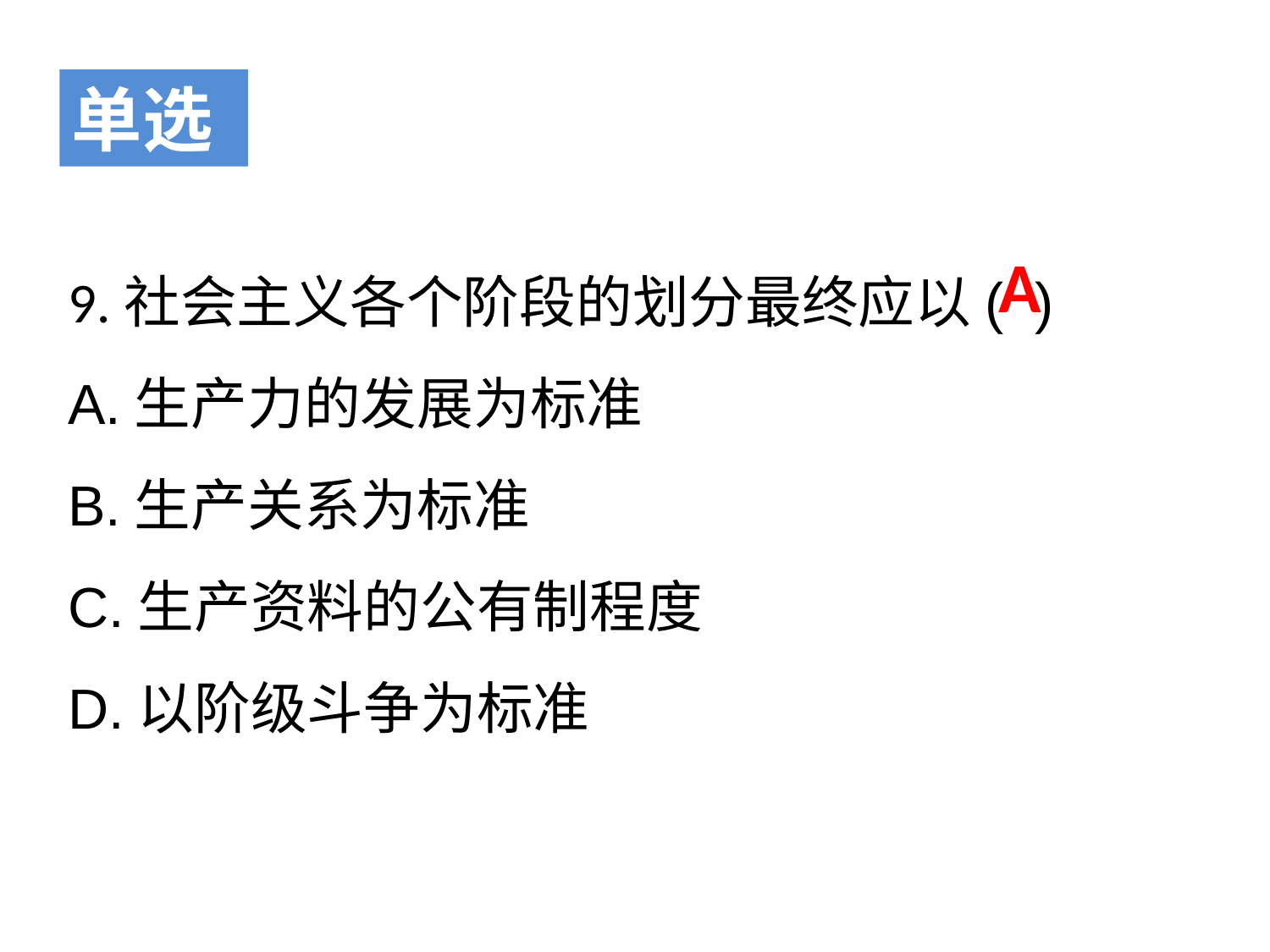

单选
9.社会主义各个阶段的划分最终应以(  )
A.生产力的发展为标准
B.生产关系为标准
C.生产资料的公有制程度
D.以阶级斗争为标准
A